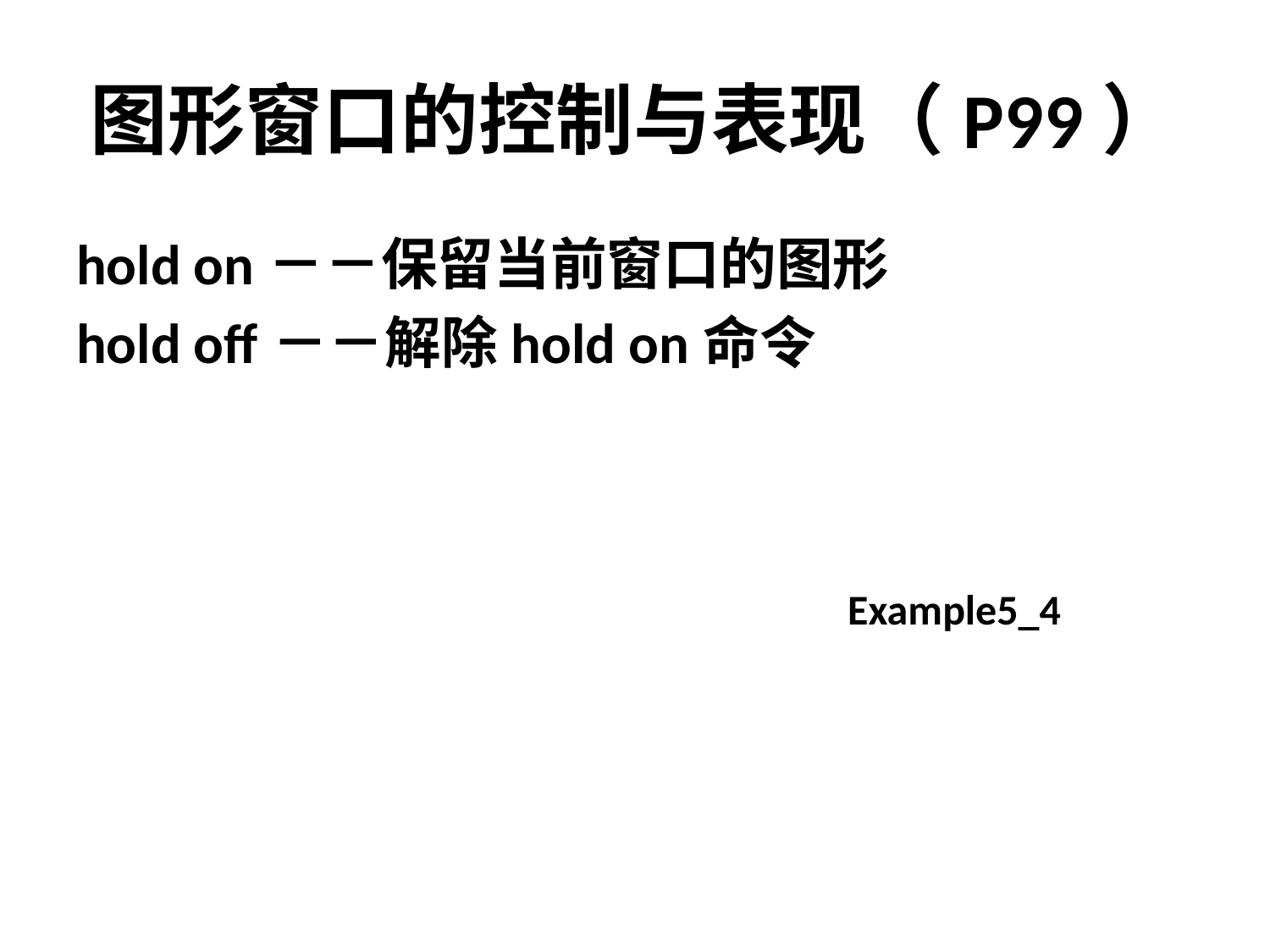

# 图形窗口的控制与表现（P99）
hold on－－保留当前窗口的图形
hold off－－解除hold on命令
Example5_4